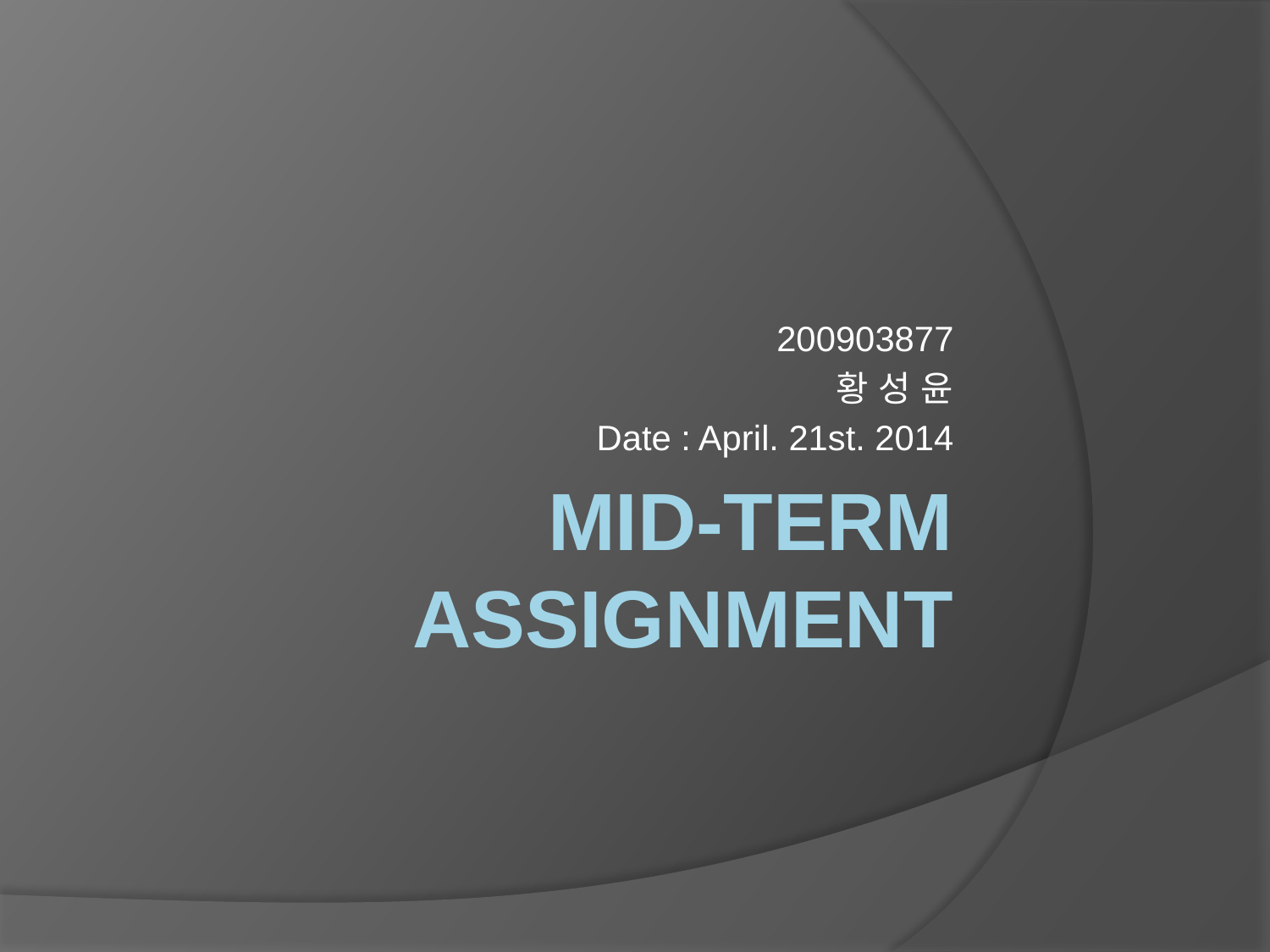

200903877
황 성 윤
Date : April. 21st. 2014
# Mid-term Assignment